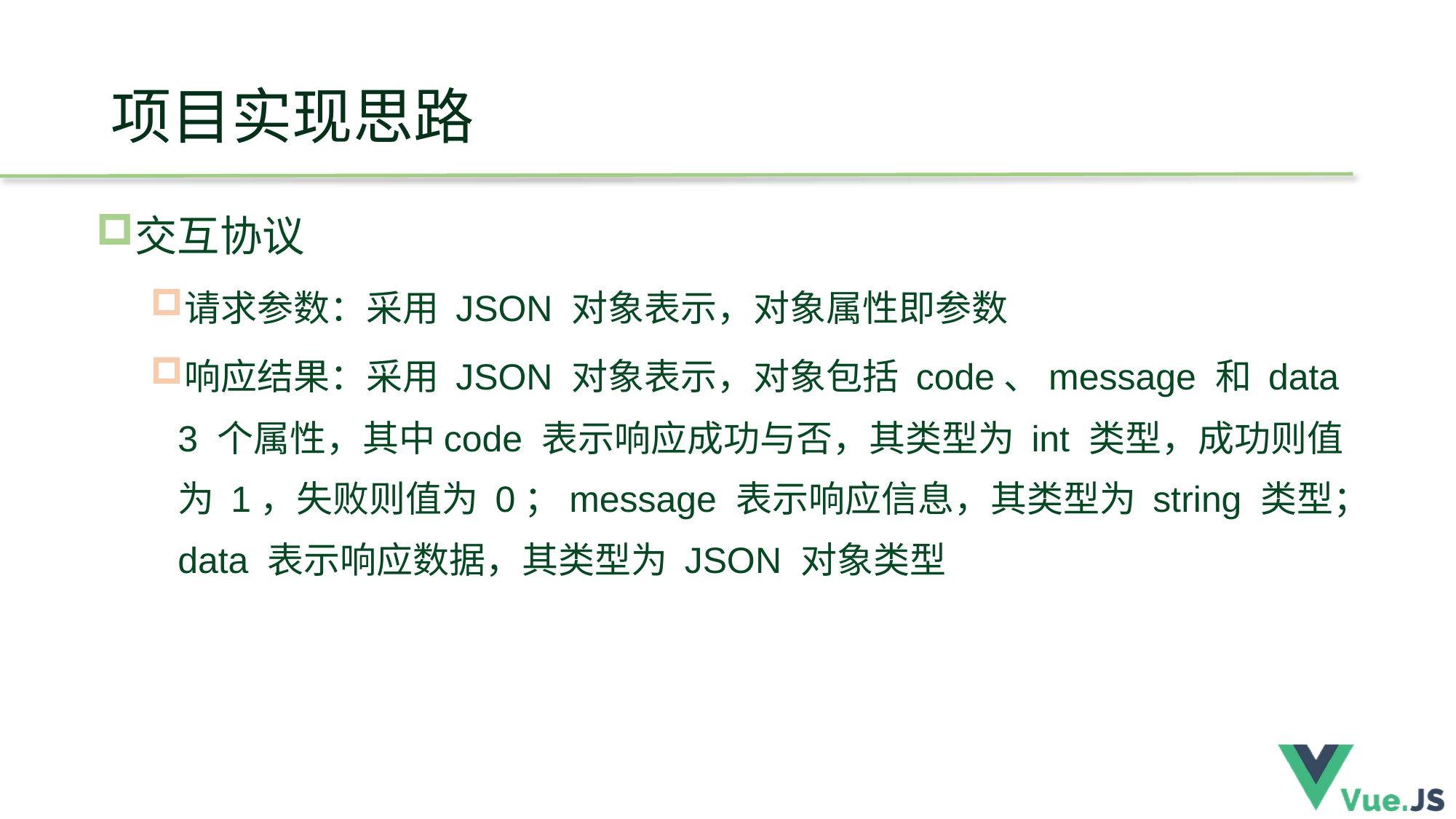

# 项目实现思路
交互协议
请求参数：采用 JSON 对象表示，对象属性即参数
响应结果：采用 JSON 对象表示，对象包括 code、message 和 data 3 个属性，其中code 表示响应成功与否，其类型为 int 类型，成功则值为 1，失败则值为 0；message 表示响应信息，其类型为 string 类型；data 表示响应数据，其类型为 JSON 对象类型